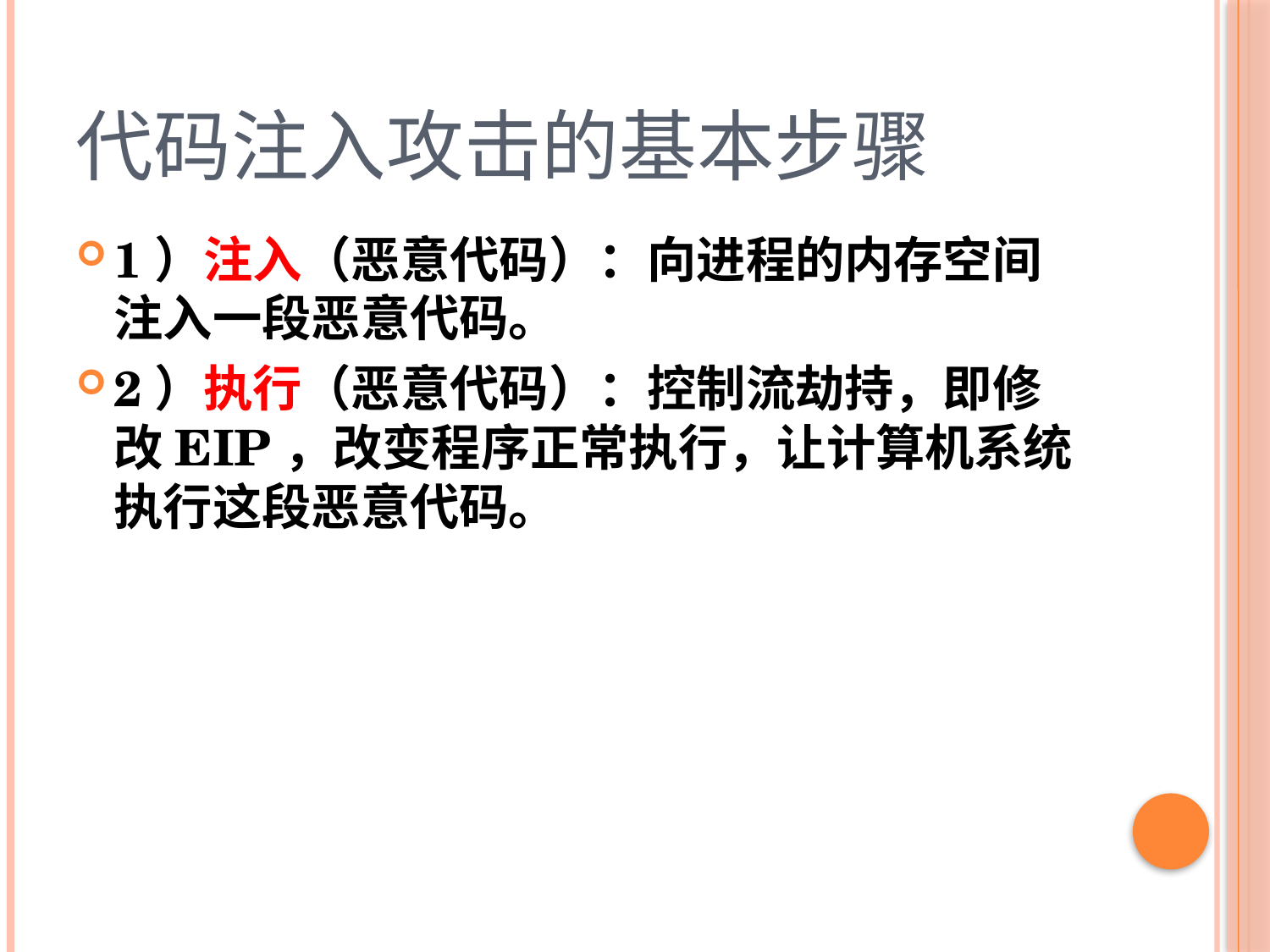

# 代码注入攻击的基本步骤
1）注入（恶意代码）：向进程的内存空间注入一段恶意代码。
2）执行（恶意代码）：控制流劫持，即修改EIP，改变程序正常执行，让计算机系统执行这段恶意代码。